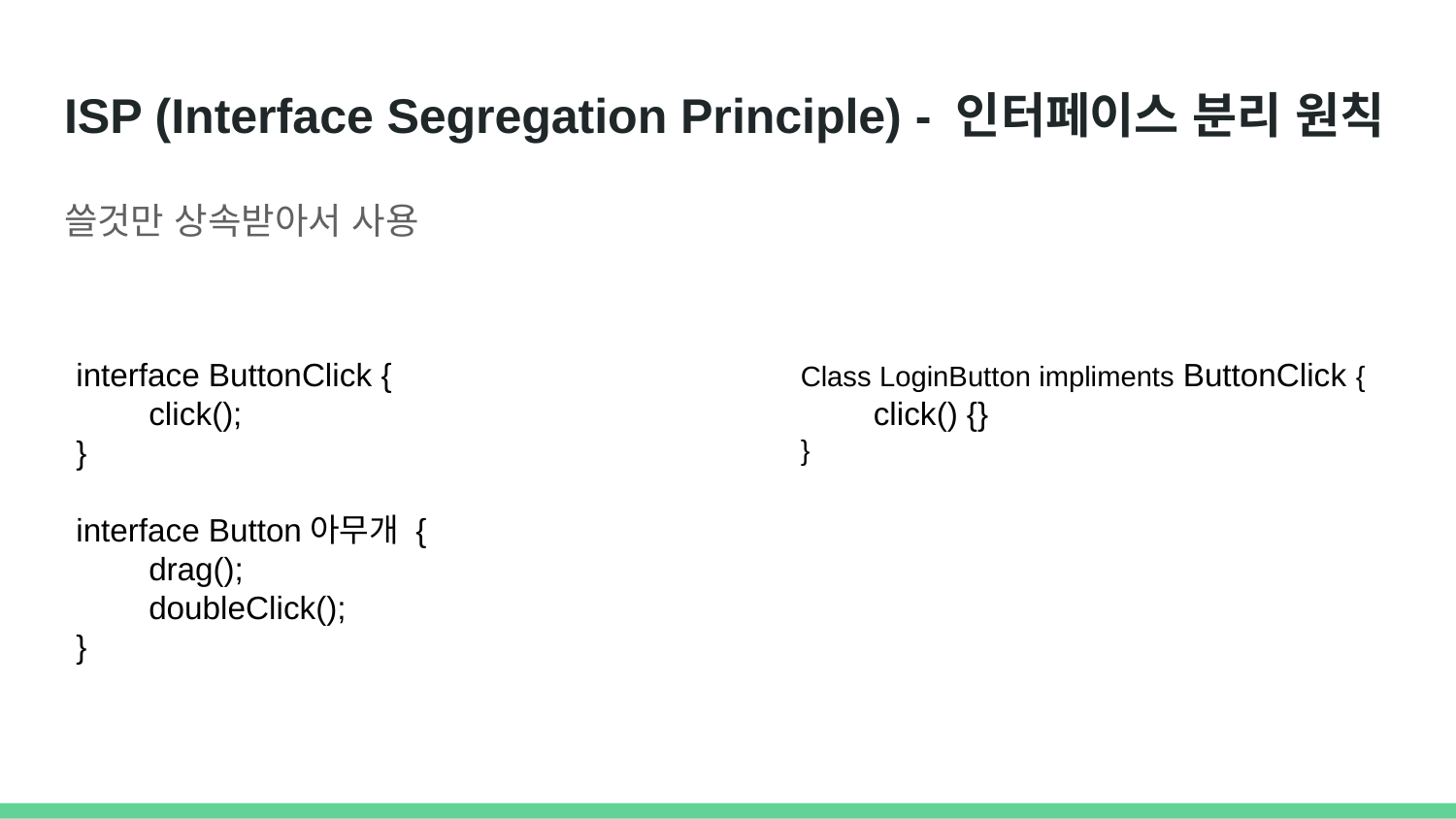

# ISP (Interface Segregation Principle) - 인터페이스 분리 원칙
쓸것만 상속받아서 사용
interface ButtonClick {
click();
}

interface Button아무개 {
drag();
doubleClick();
}

Class LoginButton impliments ButtonClick {
click() {}
}